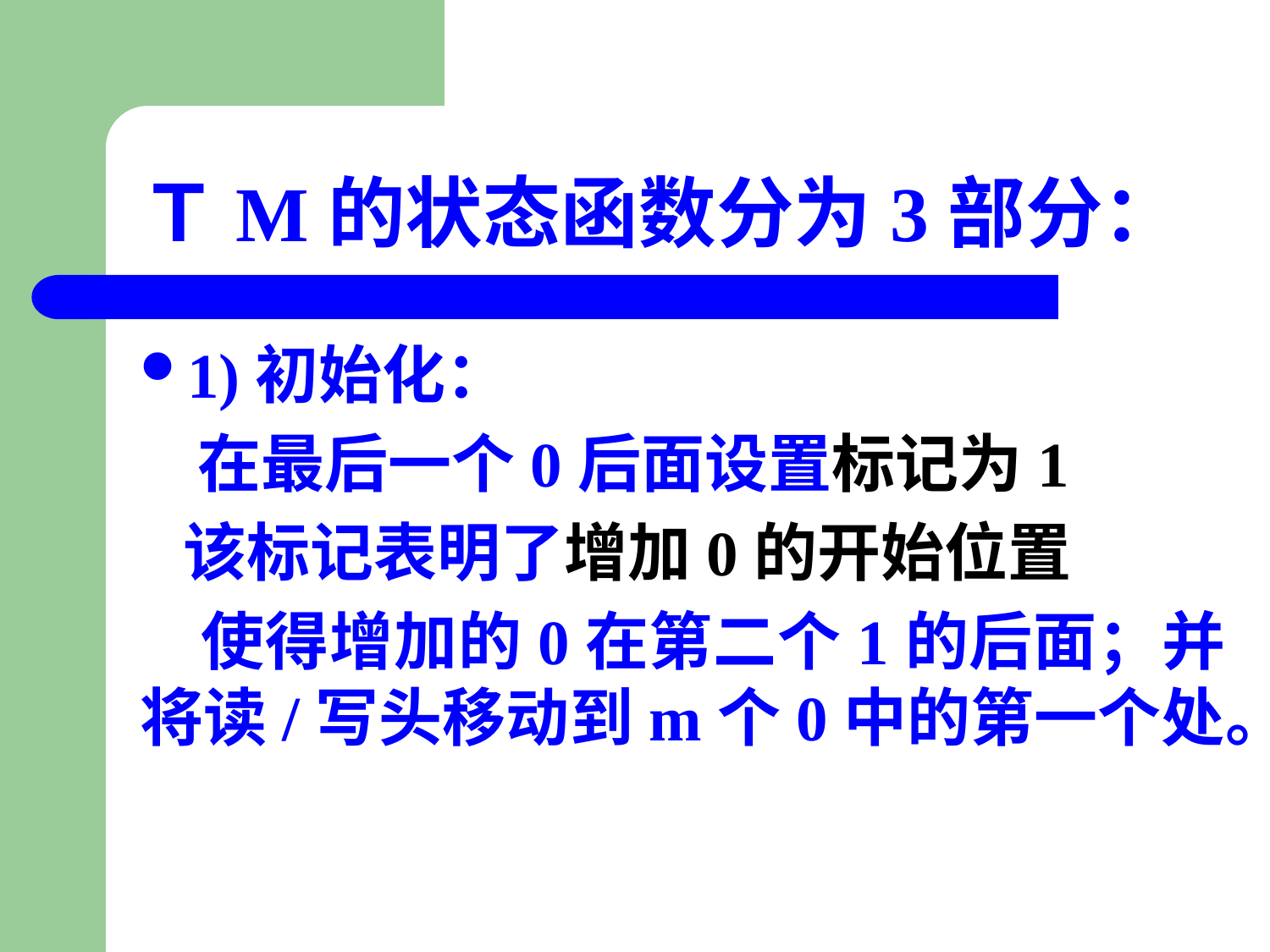

# ＴM的状态函数分为3部分：
1)初始化：
   在最后一个0后面设置标记为1
  该标记表明了增加0的开始位置
   使得增加的0在第二个1的后面；并将读/写头移动到m个0中的第一个处。